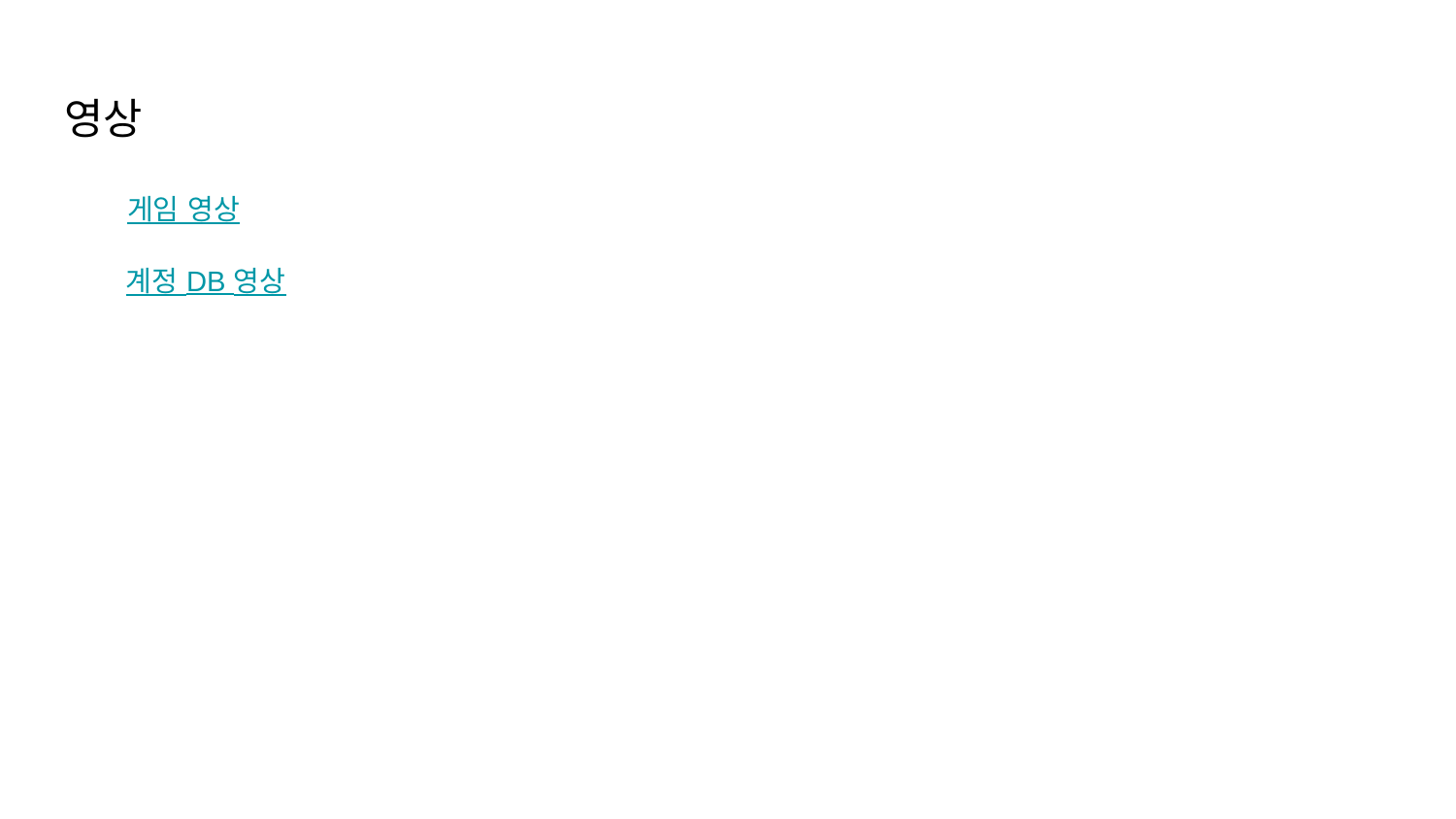

# 영상
게임 영상
계정 DB 영상